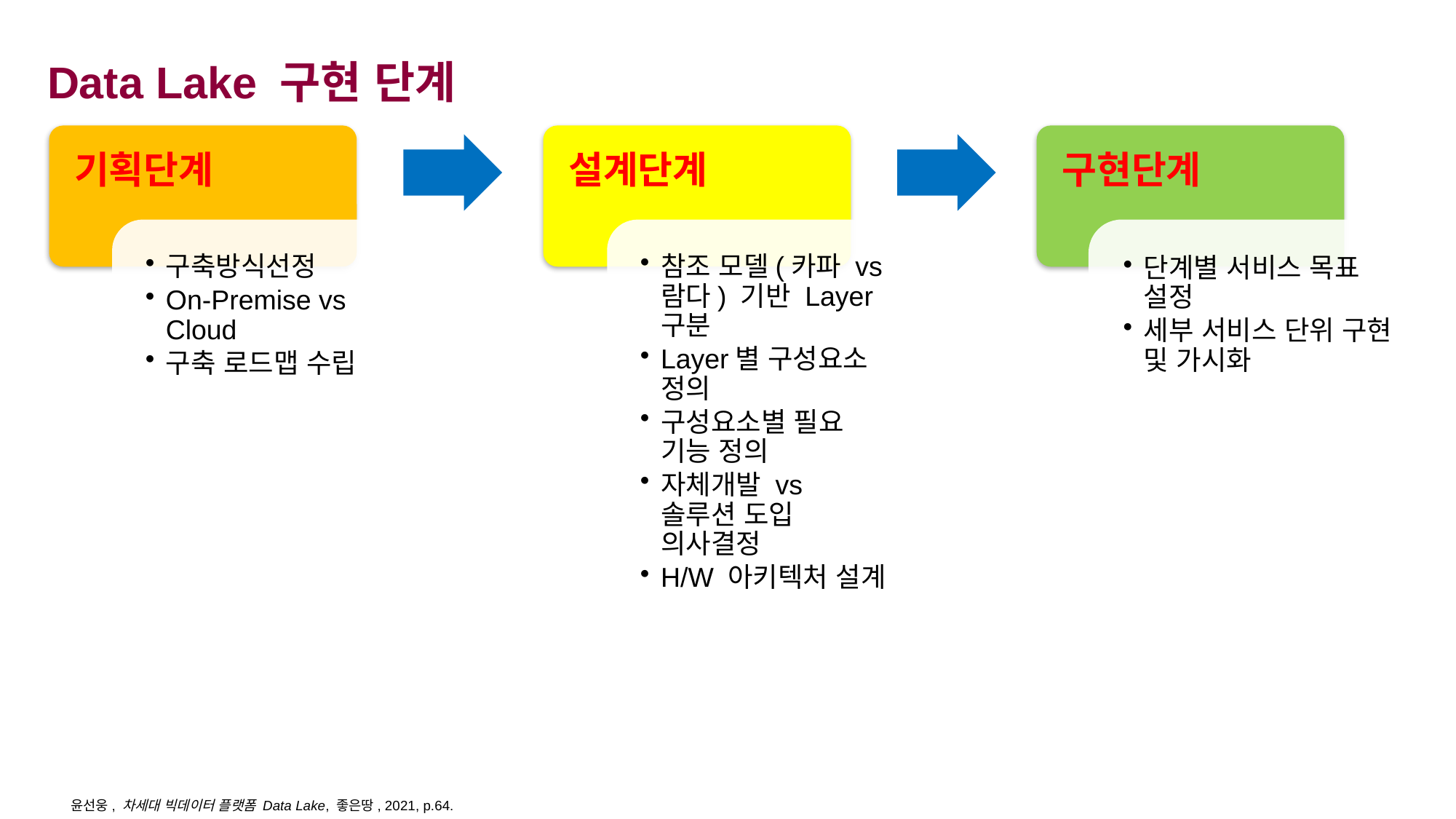

# Data Lake 구현 단계
기획단계
구축방식선정
On-Premise vs Cloud
구축 로드맵 수립

설계단계
참조 모델(카파 vs 람다) 기반 Layer 구분
Layer별 구성요소 정의
구성요소별 필요 기능 정의
자체개발 vs 솔루션 도입 의사결정
H/W 아키텍처 설계

구현단계
단계별 서비스 목표 설정
세부 서비스 단위 구현 및 가시화
윤선웅, 차세대 빅데이터 플랫폼 Data Lake, 좋은땅, 2021, p.64.